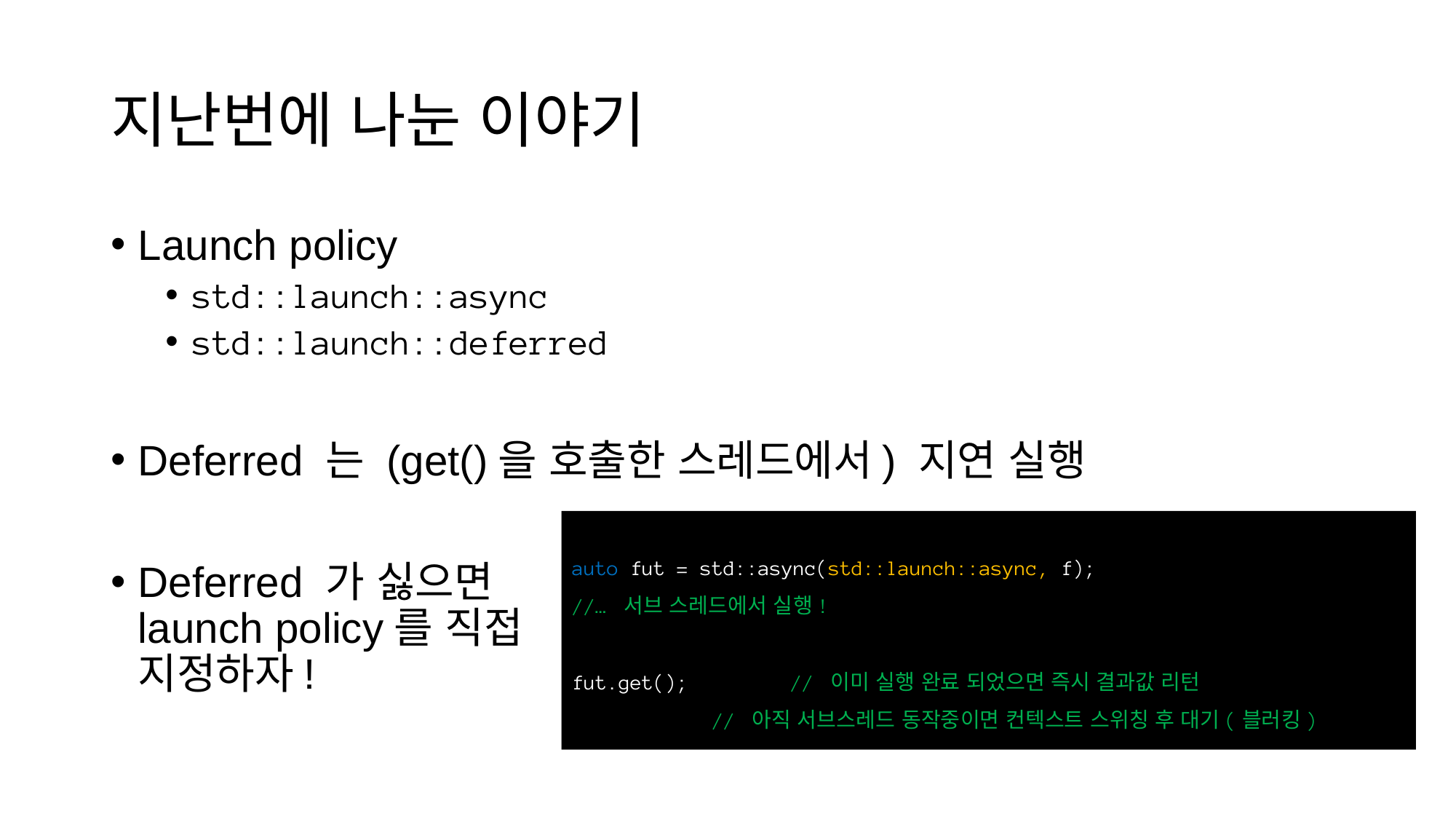

# 지난번에 나눈 이야기
Launch policy
std::launch::async
std::launch::deferred

Deferred 는 (get()을 호출한 스레드에서) 지연 실행

Deferred 가 싫으면
launch policy를 직접
지정하자!

auto fut = std::async(std::launch::async, f);
//… 서브 스레드에서 실행!

fut.get();	// 이미 실행 완료 되었으면 즉시 결과값 리턴
            // 아직 서브스레드 동작중이면 컨텍스트 스위칭 후 대기(블러킹)
스레드가 생길 수도 있고,
안 생길 수도 있음.
(관리책임 -> 표준위원회)